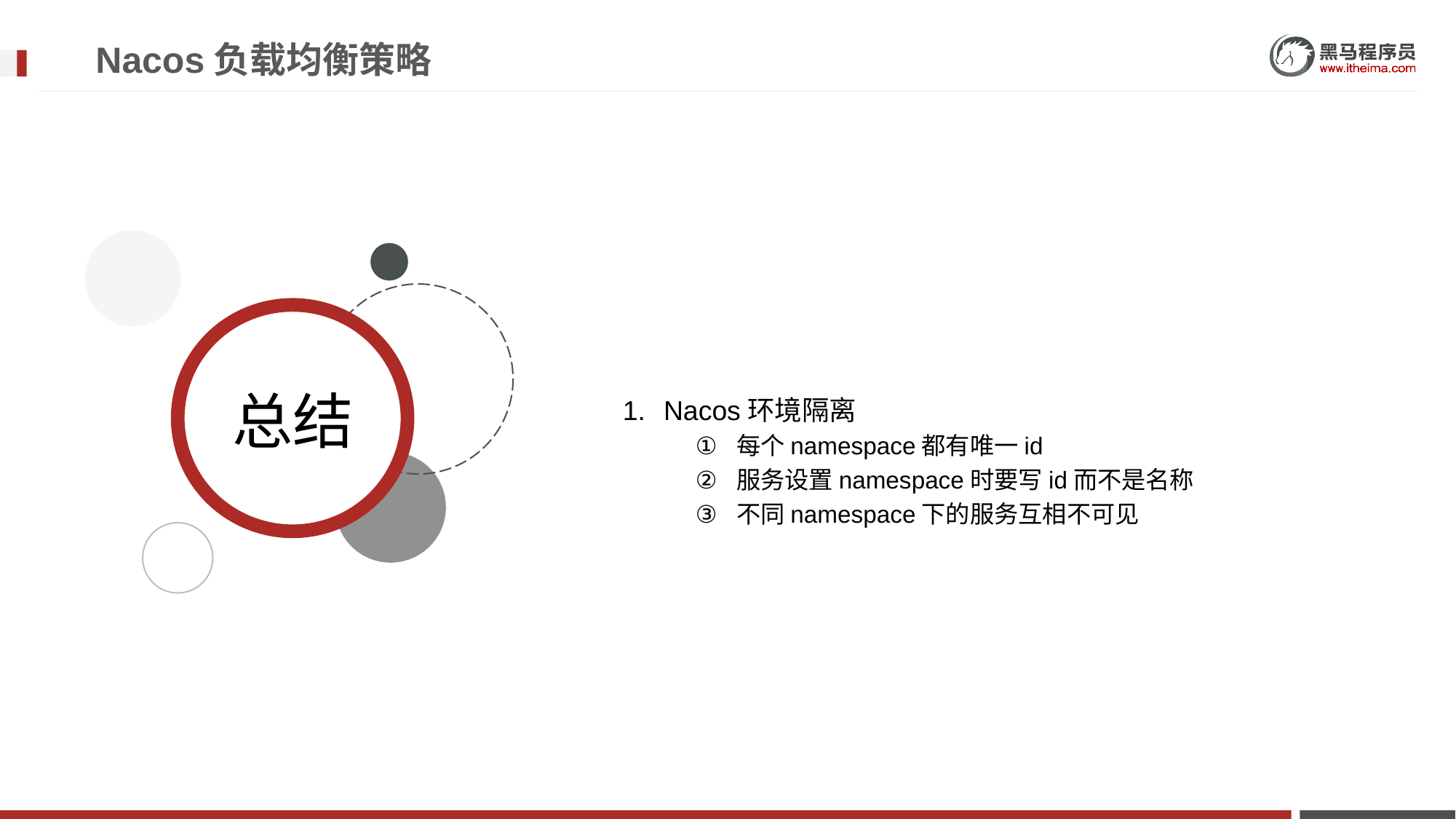

# Nacos负载均衡策略
Nacos环境隔离
每个namespace都有唯一id
服务设置namespace时要写id而不是名称
不同namespace下的服务互相不可见